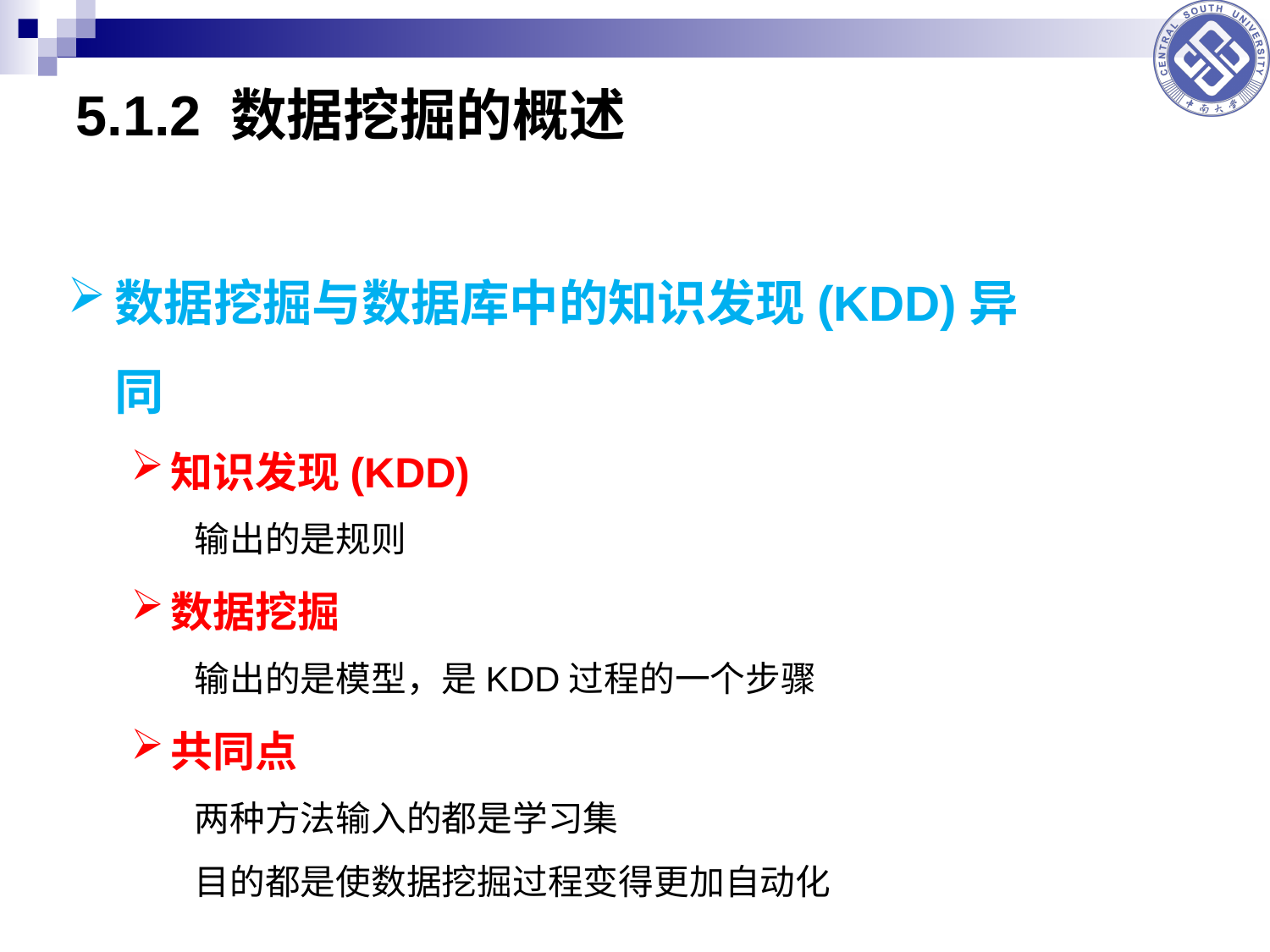

5.1.2 数据挖掘的概述
数据挖掘与数据库中的知识发现(KDD)异同
知识发现(KDD)
输出的是规则
数据挖掘
输出的是模型，是KDD过程的一个步骤
共同点
两种方法输入的都是学习集
目的都是使数据挖掘过程变得更加自动化